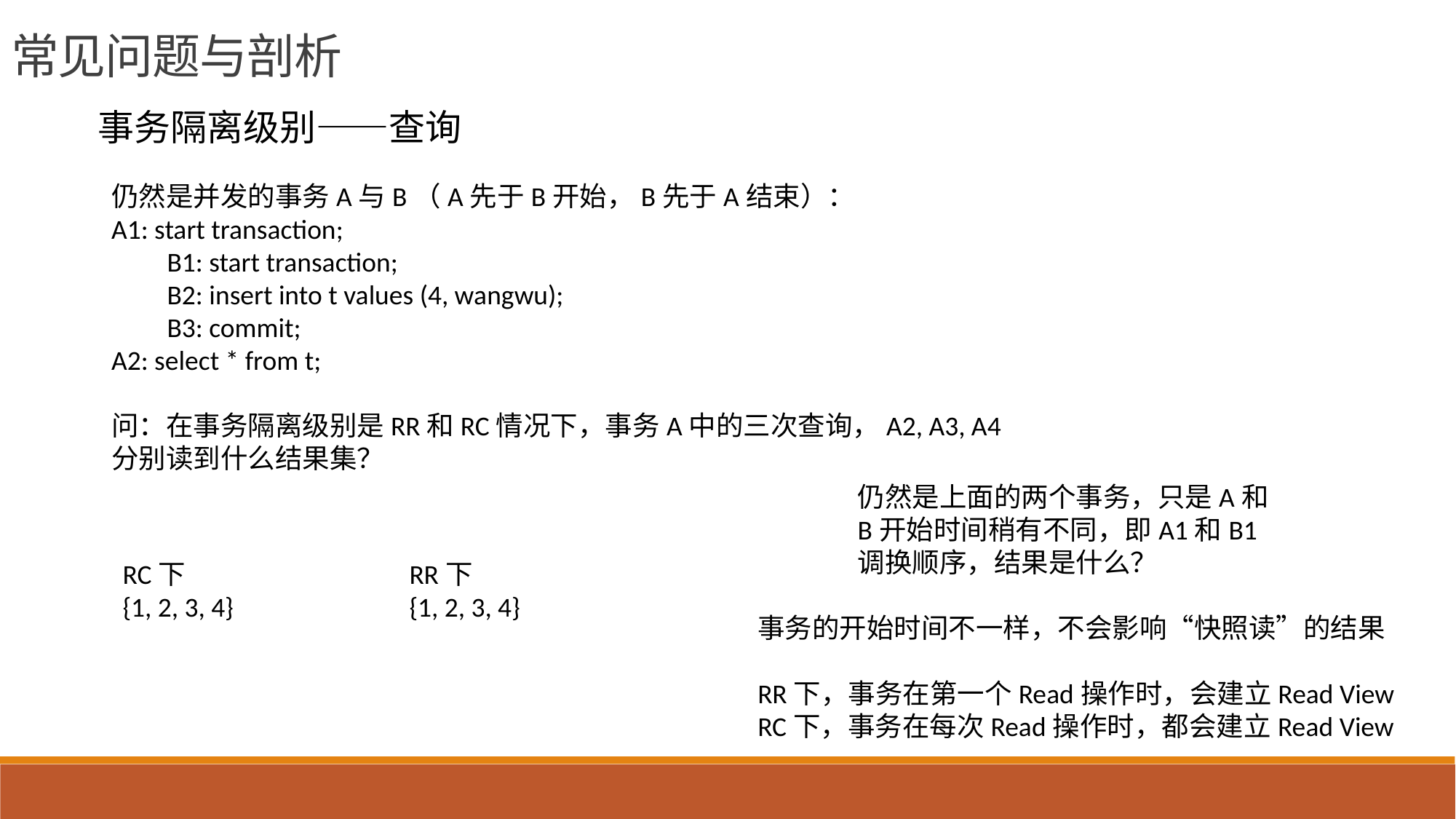

常见问题与剖析
事务隔离级别——查询
仍然是并发的事务A与B（A先于B开始，B先于A结束）：
A1: start transaction;
         B1: start transaction;
         B2: insert into t values (4, wangwu);
         B3: commit;
A2: select * from t;

问：在事务隔离级别是RR和RC情况下，事务A中的三次查询，A2, A3, A4分别读到什么结果集？

仍然是上面的两个事务，只是A和B开始时间稍有不同，即A1和B1调换顺序，结果是什么？

RC下
{1, 2, 3, 4}

RR下
{1, 2, 3, 4}
事务的开始时间不一样，不会影响“快照读”的结果

RR下，事务在第一个Read操作时，会建立Read View
RC下，事务在每次Read操作时，都会建立Read View